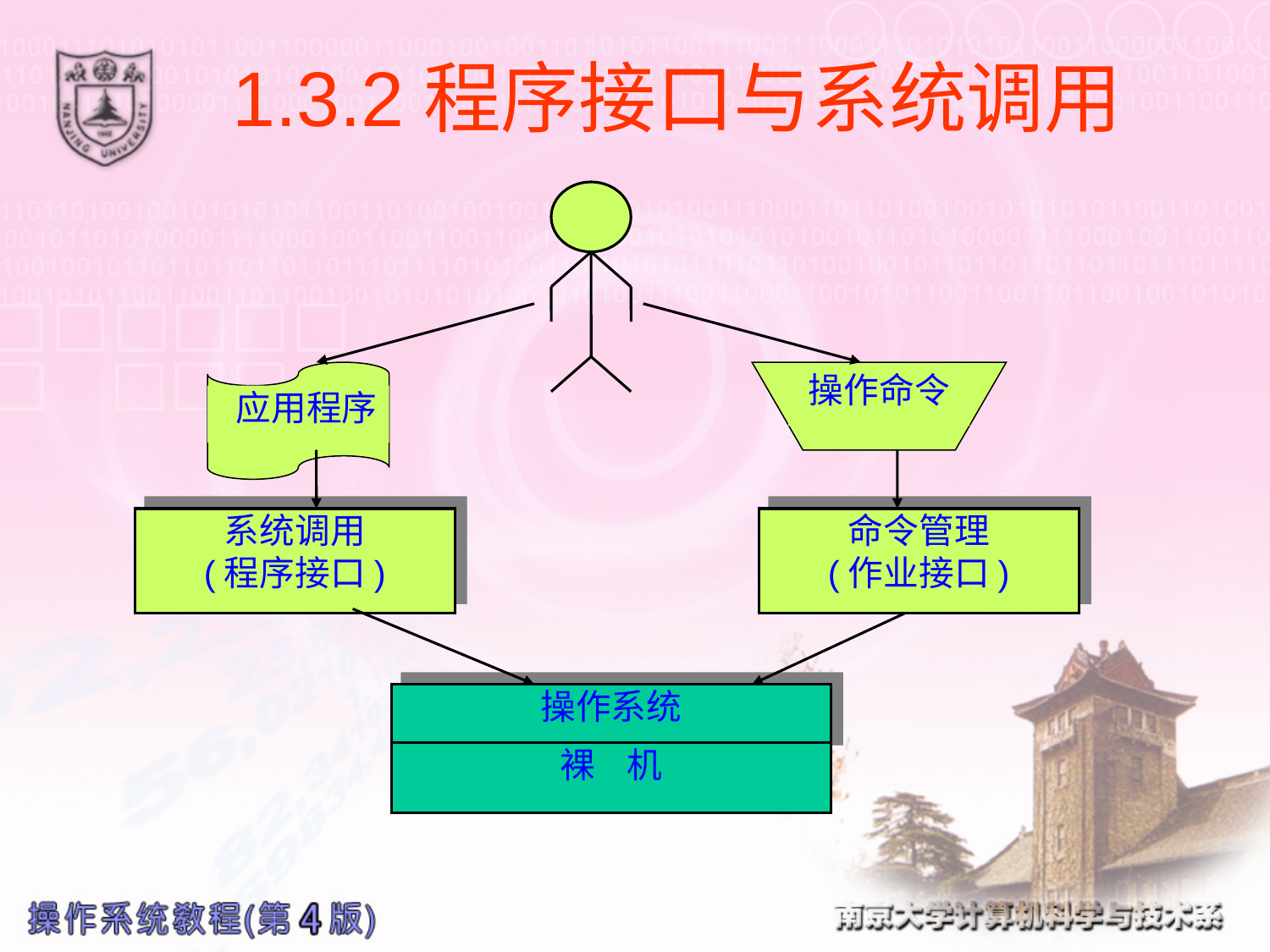

# 1.3.2程序接口与系统调用

 应用程序

操作命令

系统调用
(程序接口)
命令管理
(作业接口)

操作系统
裸    机